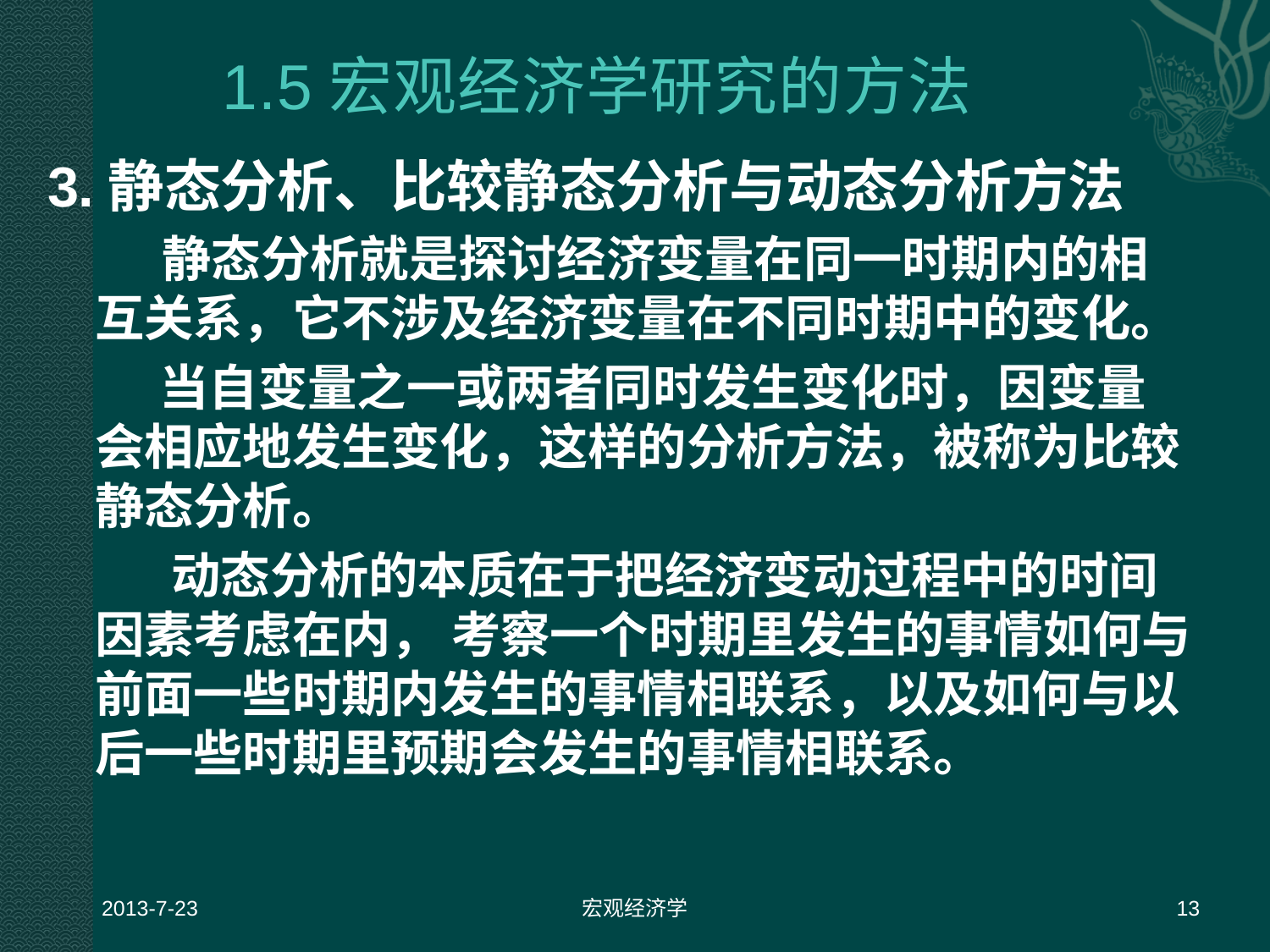

# 1.5宏观经济学研究的方法
3.静态分析、比较静态分析与动态分析方法
           静态分析就是探讨经济变量在同一时期内的相互关系，它不涉及经济变量在不同时期中的变化。
当自变量之一或两者同时发生变化时，因变量会相应地发生变化，这样的分析方法，被称为比较静态分析。
          动态分析的本质在于把经济变动过程中的时间因素考虑在内， 考察一个时期里发生的事情如何与前面一些时期内发生的事情相联系，以及如何与以后一些时期里预期会发生的事情相联系。
2013-7-23
宏观经济学
13